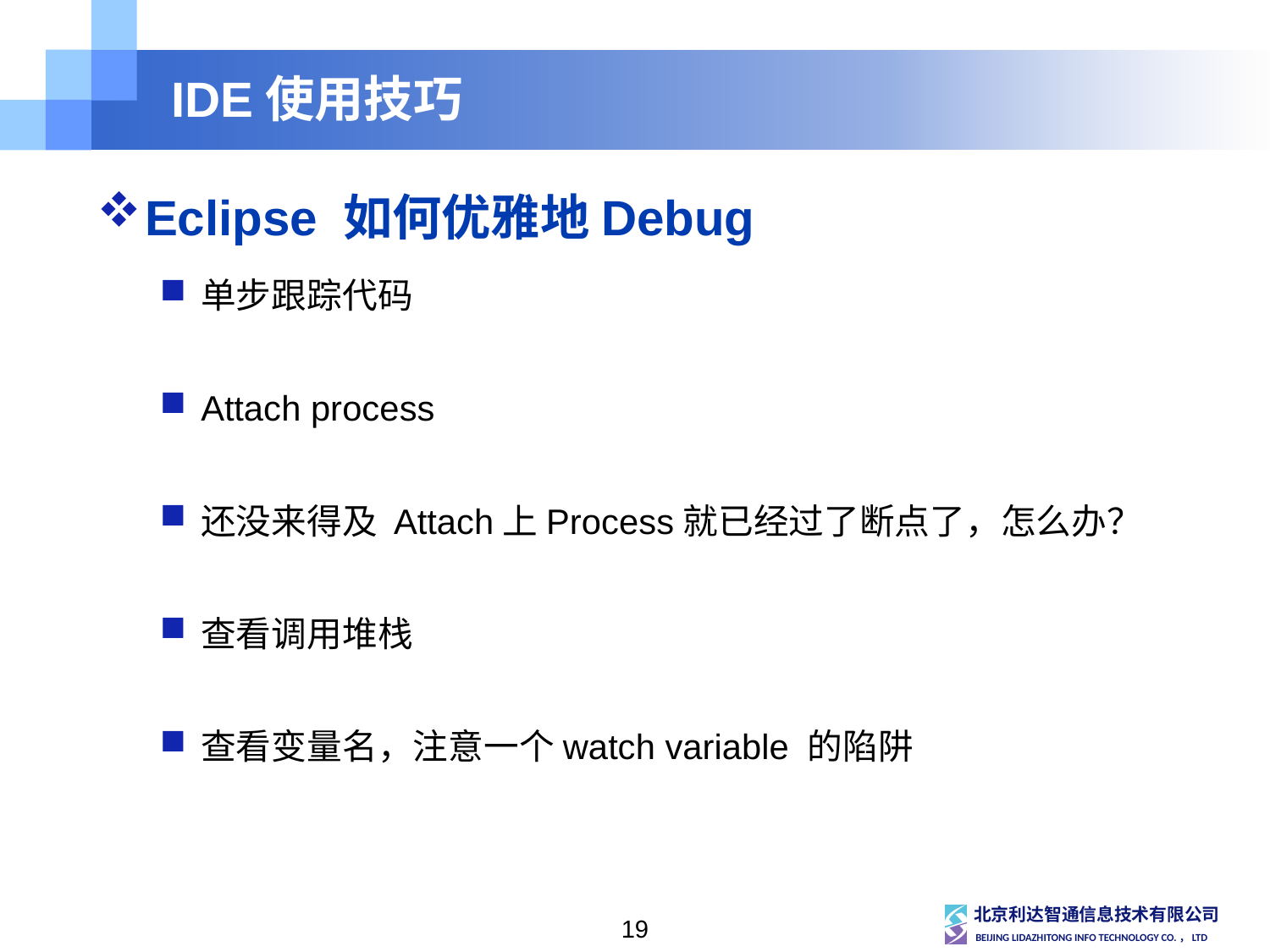

# IDE使用技巧
Eclipse 如何优雅地Debug
单步跟踪代码

Attach process

还没来得及 Attach上Process就已经过了断点了，怎么办？

查看调用堆栈

查看变量名，注意一个watch variable 的陷阱

19